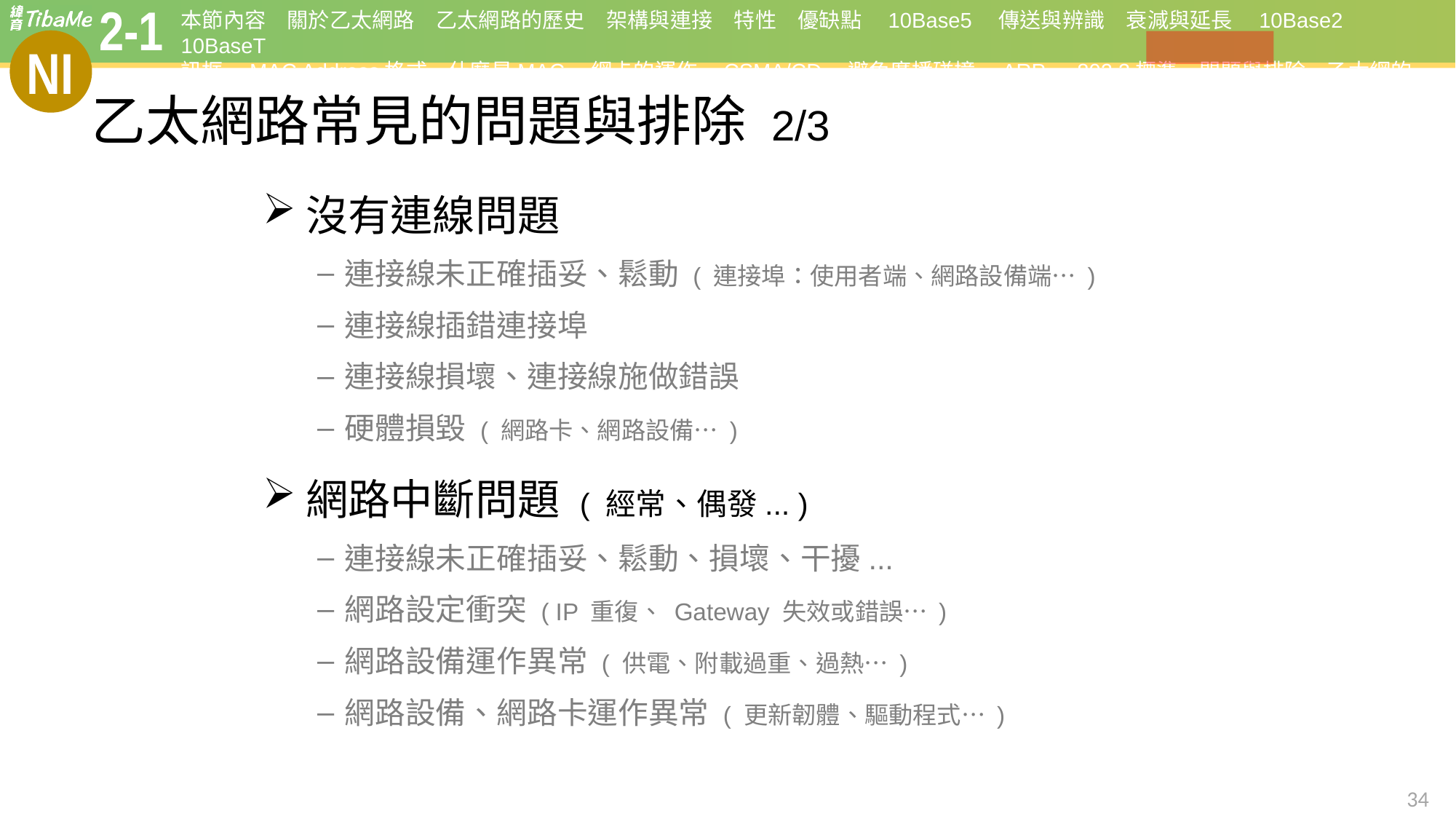

# 乙太網路常見的問題與排除 2/3
沒有連線問題
連接線未正確插妥、鬆動 ( 連接埠：使用者端、網路設備端… )
連接線插錯連接埠
連接線損壞、連接線施做錯誤
硬體損毀 ( 網路卡、網路設備… )
網路中斷問題 ( 經常、偶發... )
連接線未正確插妥、鬆動、損壞、干擾...
網路設定衝突 ( IP 重復、 Gateway 失效或錯誤… )
網路設備運作異常 ( 供電、附載過重、過熱… )
網路設備、網路卡運作異常 ( 更新韌體、驅動程式… )